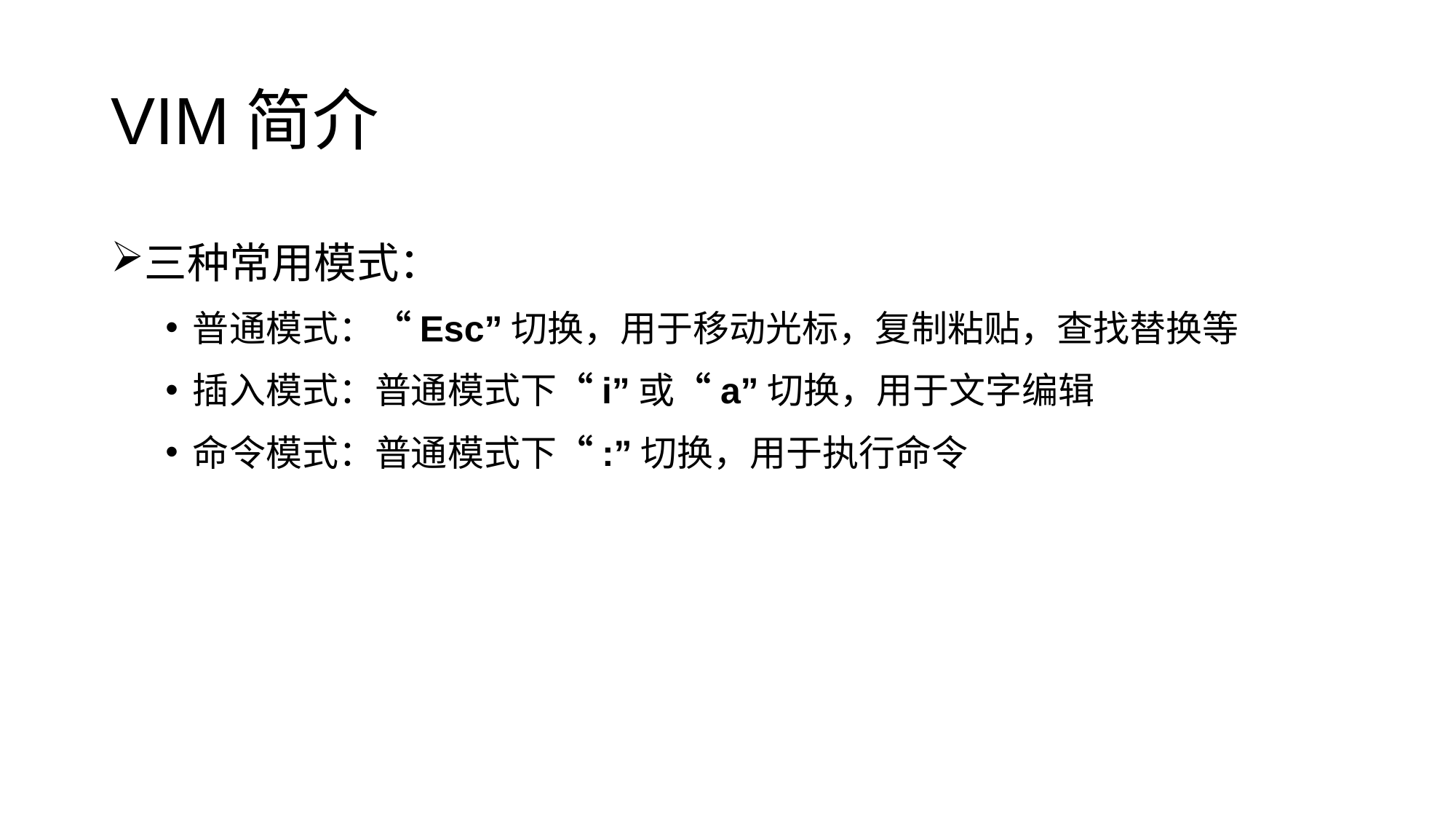

# VIM简介
三种常用模式：
普通模式：“Esc”切换，用于移动光标，复制粘贴，查找替换等
插入模式：普通模式下“i”或“a”切换，用于文字编辑
命令模式：普通模式下“:”切换，用于执行命令